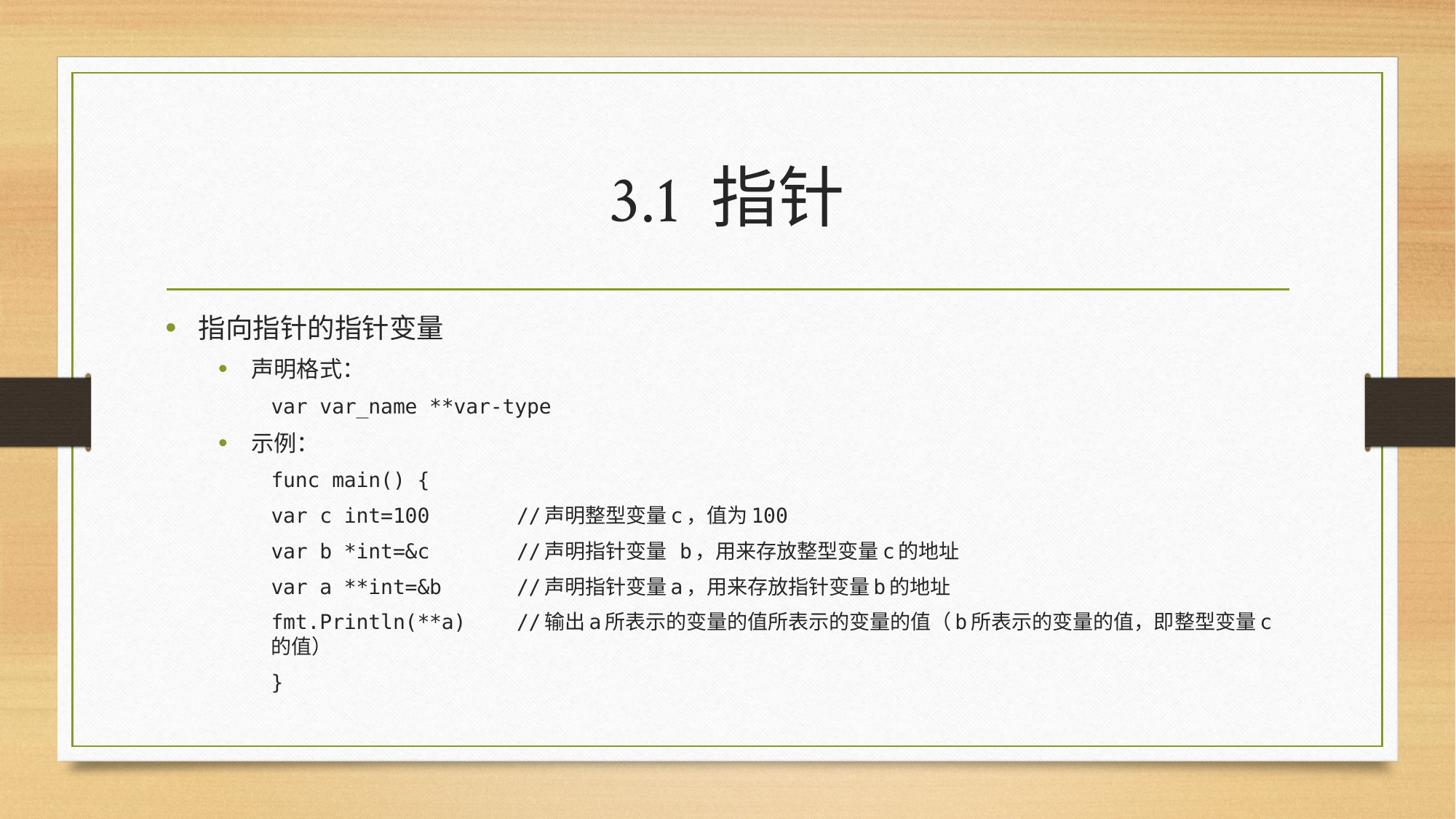

# 3.1 指针
指向指针的指针变量
声明格式：
var var_name **var-type
示例：
func main() {
	var c int=100    	//声明整型变量c，值为100
	var b *int=&c    	//声明指针变量  b，用来存放整型变量c的地址
	var a **int=&b   	//声明指针变量a，用来存放指针变量b的地址
	fmt.Println(**a) 	//输出a所表示的变量的值所表示的变量的值（b所表示的变量的值，即整型变量c的值）
}